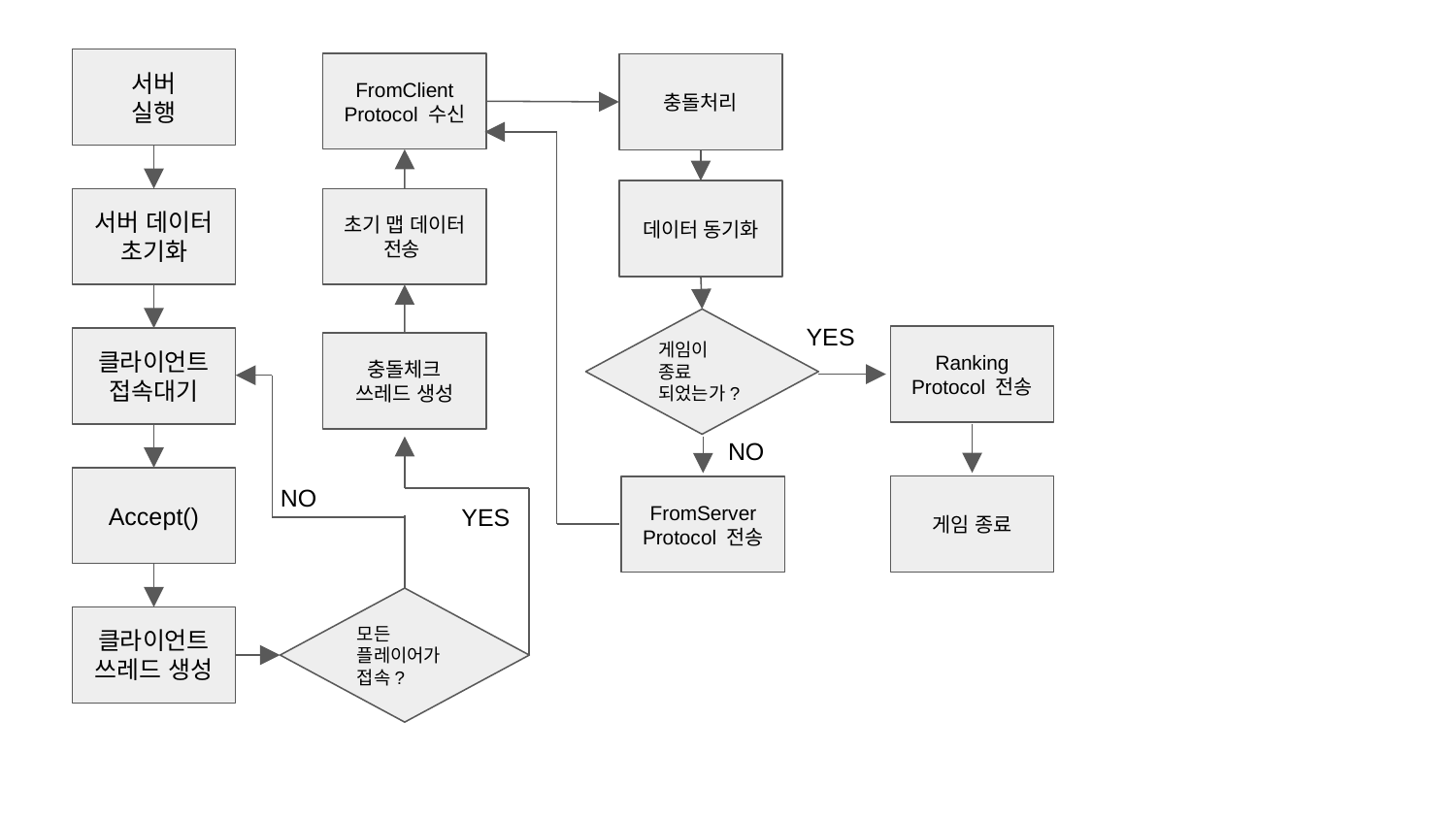

서버
실행
FromClient
Protocol 수신
충돌처리
데이터 동기화
서버 데이터 초기화
초기 맵 데이터 전송
YES
게임이 종료
되었는가?
Ranking
Protocol 전송
클라이언트
접속대기
충돌체크 쓰레드 생성
NO
Accept()
NO
게임 종료
FromServer
Protocol 전송
YES
모든 플레이어가
접속?
클라이언트 쓰레드 생성